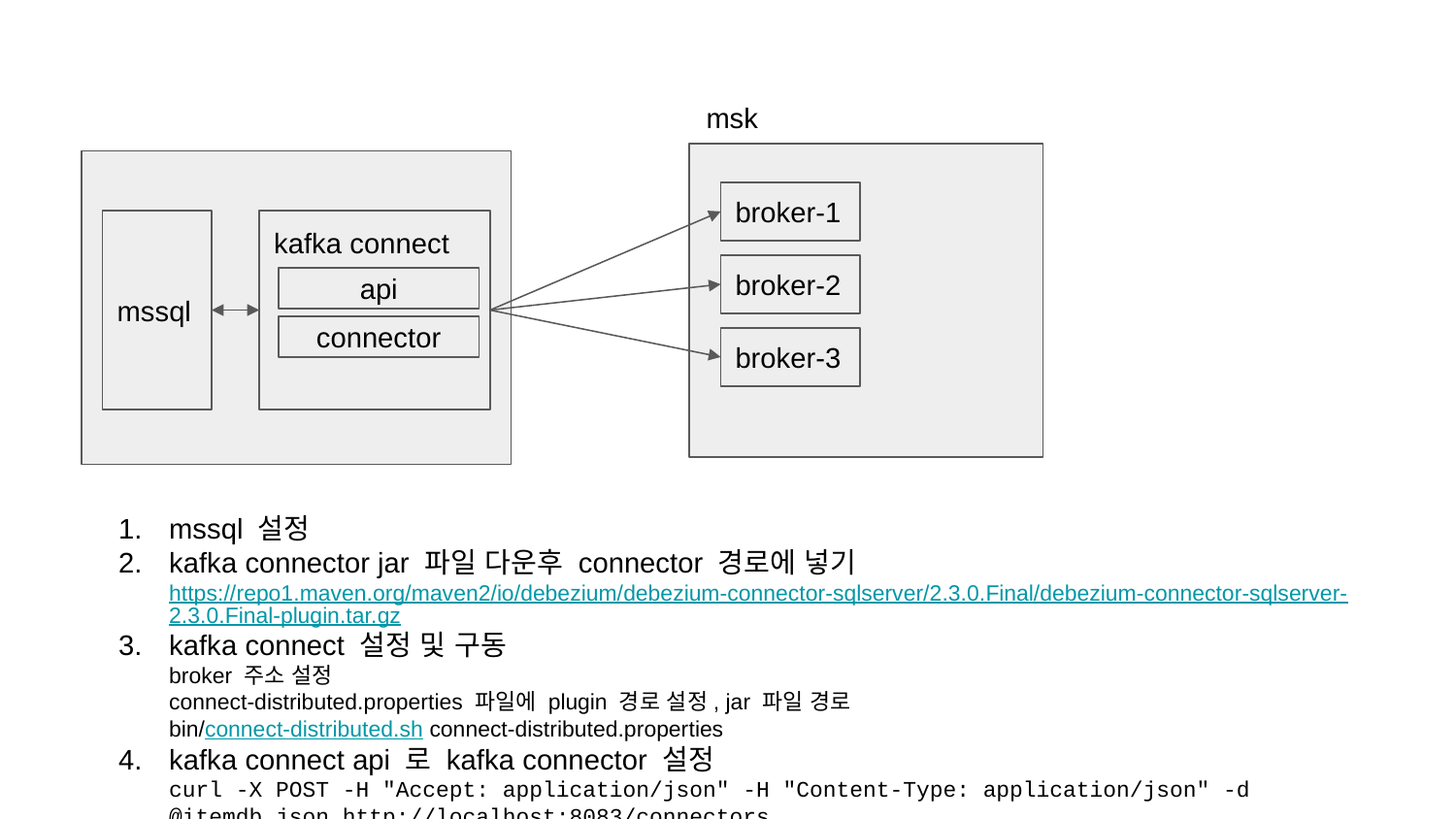

msk

broker-1
kafka connect
mssql
broker-2
api
connector
broker-3
mssql 설정
kafka connector jar 파일 다운후 connector 경로에 넣기
https://repo1.maven.org/maven2/io/debezium/debezium-connector-sqlserver/2.3.0.Final/debezium-connector-sqlserver-2.3.0.Final-plugin.tar.gz
kafka connect 설정 및 구동
broker 주소 설정
connect-distributed.properties 파일에 plugin 경로 설정, jar 파일 경로
bin/connect-distributed.sh connect-distributed.properties
kafka connect api 로 kafka connector 설정
curl -X POST -H "Accept: application/json" -H "Content-Type: application/json" -d @itemdb.json http://localhost:8083/connectors